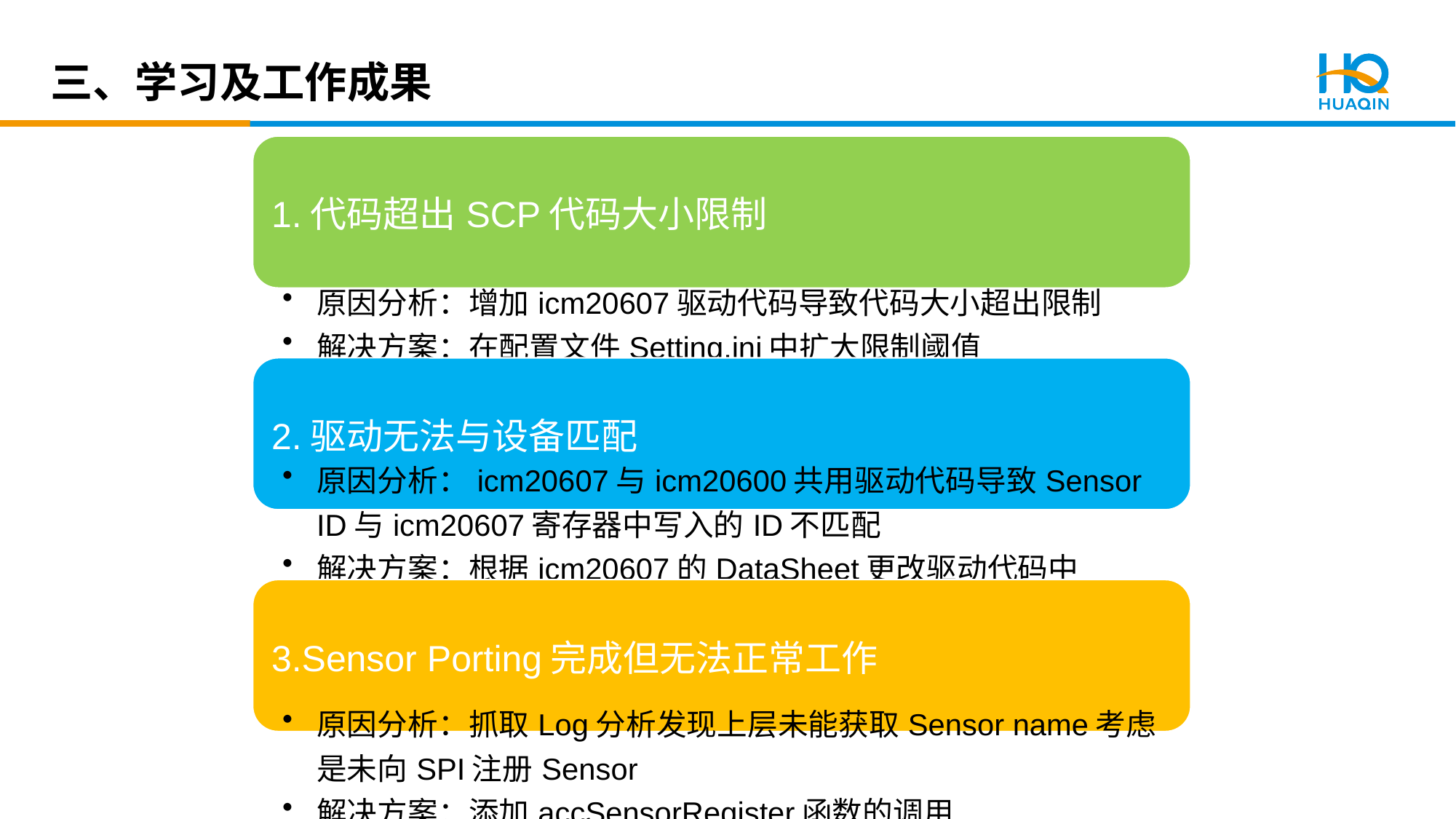

三、学习及工作成果
1.代码超出SCP代码大小限制
原因分析：增加icm20607驱动代码导致代码大小超出限制
2.驱动无法与设备匹配
原因分析：icm20607与icm20600共用驱动代码导致Sensor ID与icm20607寄存器中写入的ID不匹配
解决方案：在配置文件Setting.ini中扩大限制阈值
解决方案：根据icm20607的DataSheet更改驱动代码中Sensor ID的定义
3.Sensor Porting完成但无法正常工作
原因分析：抓取Log分析发现上层未能获取Sensor name考虑是未向SPI注册Sensor